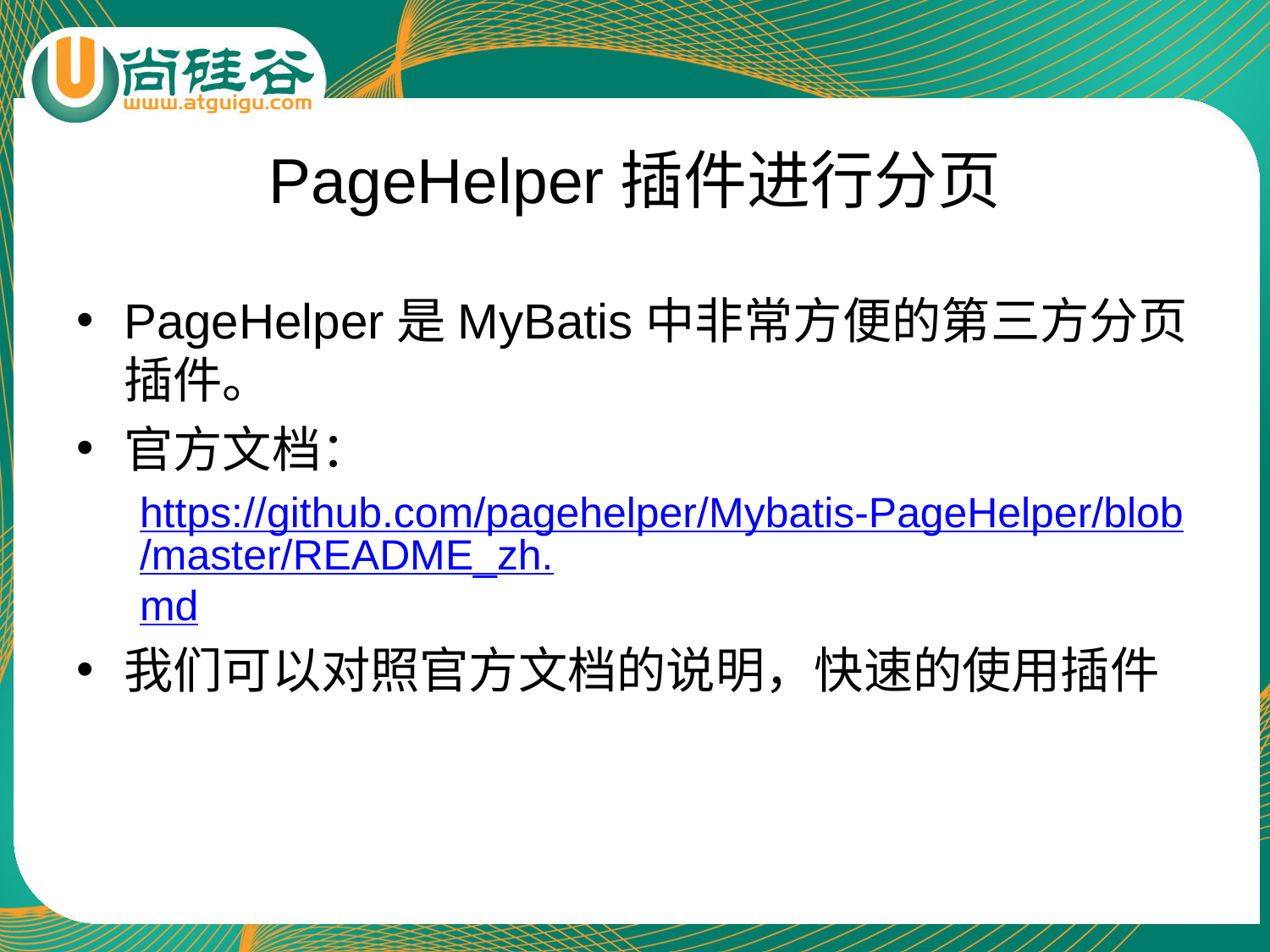

# PageHelper插件进行分页
PageHelper是MyBatis中非常方便的第三方分页插件。
官方文档：
https://github.com/pagehelper/Mybatis-PageHelper/blob/master/README_zh.md
我们可以对照官方文档的说明，快速的使用插件